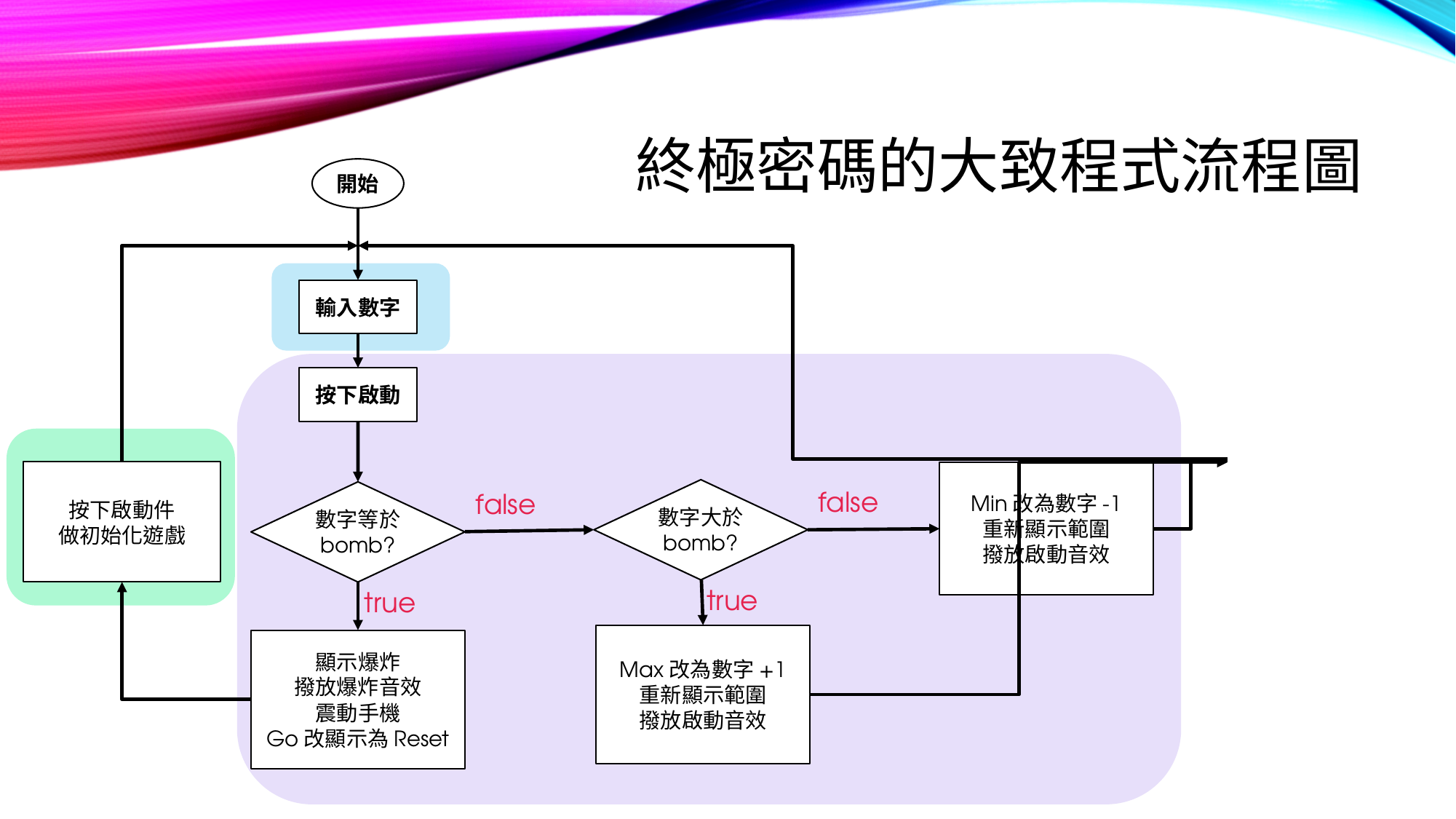

# 終極密碼的大致程式流程圖
開始

輸入數字

按下啟動

按下啟動件
做初始化遊戲
Min改為數字-1
重新顯示範圍
撥放啟動音效
數字大於bomb?
false
數字等於bomb?
false
true
true
Max改為數字+1
重新顯示範圍
撥放啟動音效
顯示爆炸
撥放爆炸音效
震動手機
Go改顯示為Reset